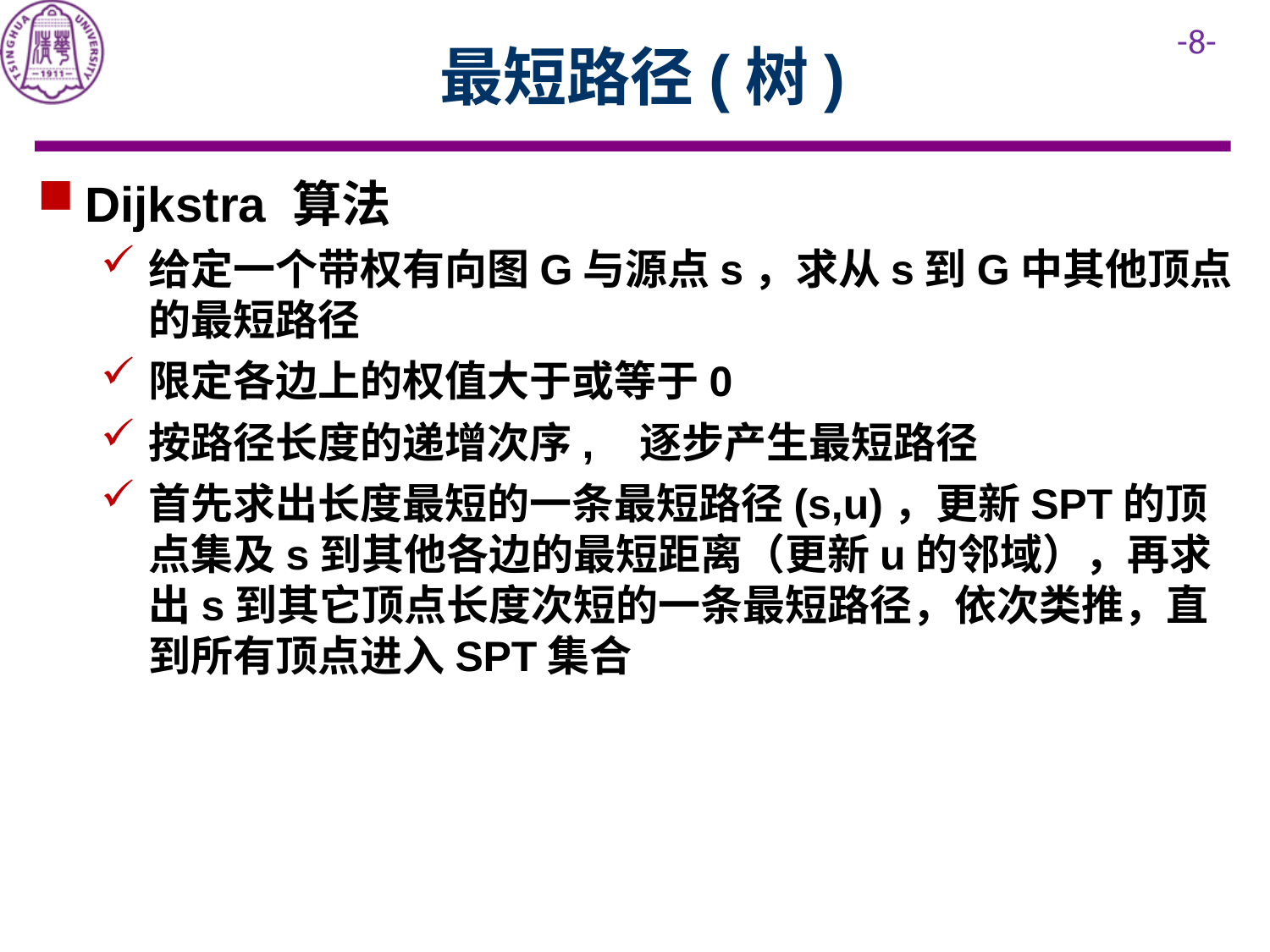

# 最短路径(树)
Dijkstra 算法
给定一个带权有向图G与源点s，求从s到G中其他顶点的最短路径
限定各边上的权值大于或等于0
按路径长度的递增次序,   逐步产生最短路径
首先求出长度最短的一条最短路径(s,u)，更新SPT的顶点集及s到其他各边的最短距离（更新u的邻域），再求出s到其它顶点长度次短的一条最短路径，依次类推，直到所有顶点进入SPT集合